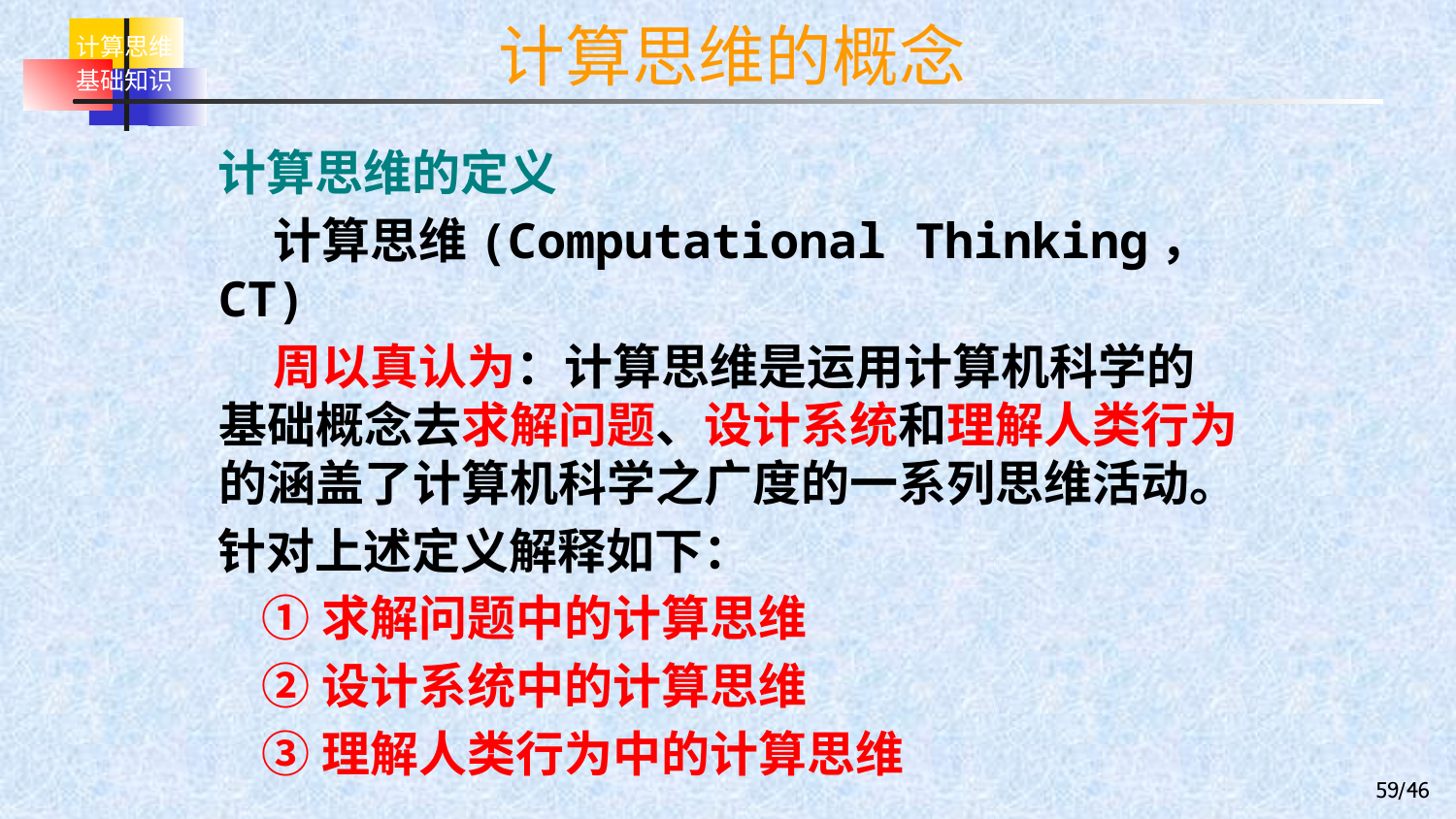

# 计算思维的概念
计算思维的定义
    计算思维(Computational Thinking，CT)
    周以真认为：计算思维是运用计算机科学的基础概念去求解问题、设计系统和理解人类行为的涵盖了计算机科学之广度的一系列思维活动。
针对上述定义解释如下：
    ①求解问题中的计算思维
    ②设计系统中的计算思维
    ③理解人类行为中的计算思维

59/46